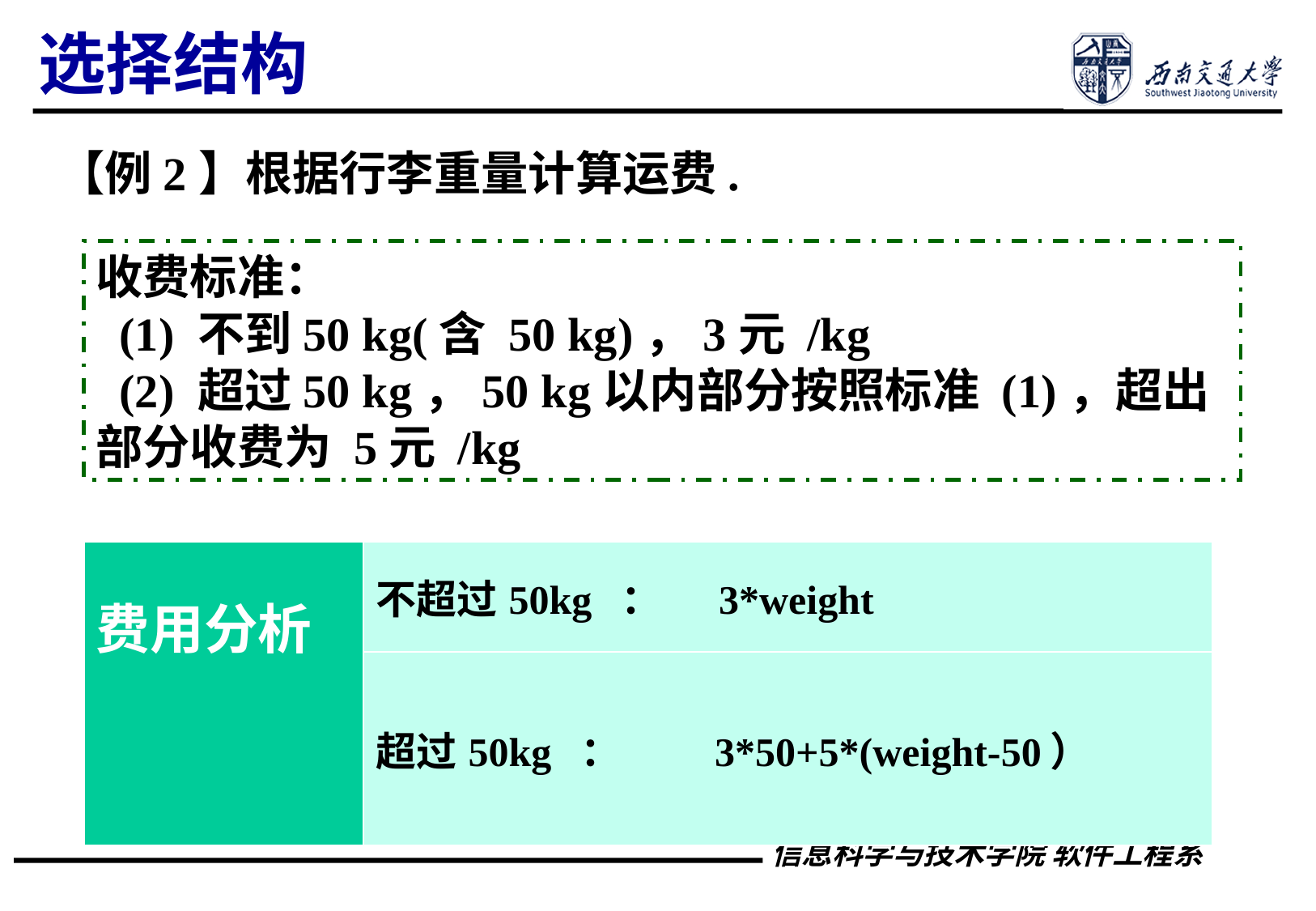

选择结构
【例2】根据行李重量计算运费.
收费标准：
  (1) 不到50 kg(含 50 kg)，3元 /kg
  (2) 超过50 kg，50 kg以内部分按照标准 (1)，超出部分收费为 5元 /kg
| 费用分析 | 不超过50kg ： 3\*weight |
| --- | --- |
|  | 超过50kg ： 3\*50+5\*(weight-50） |